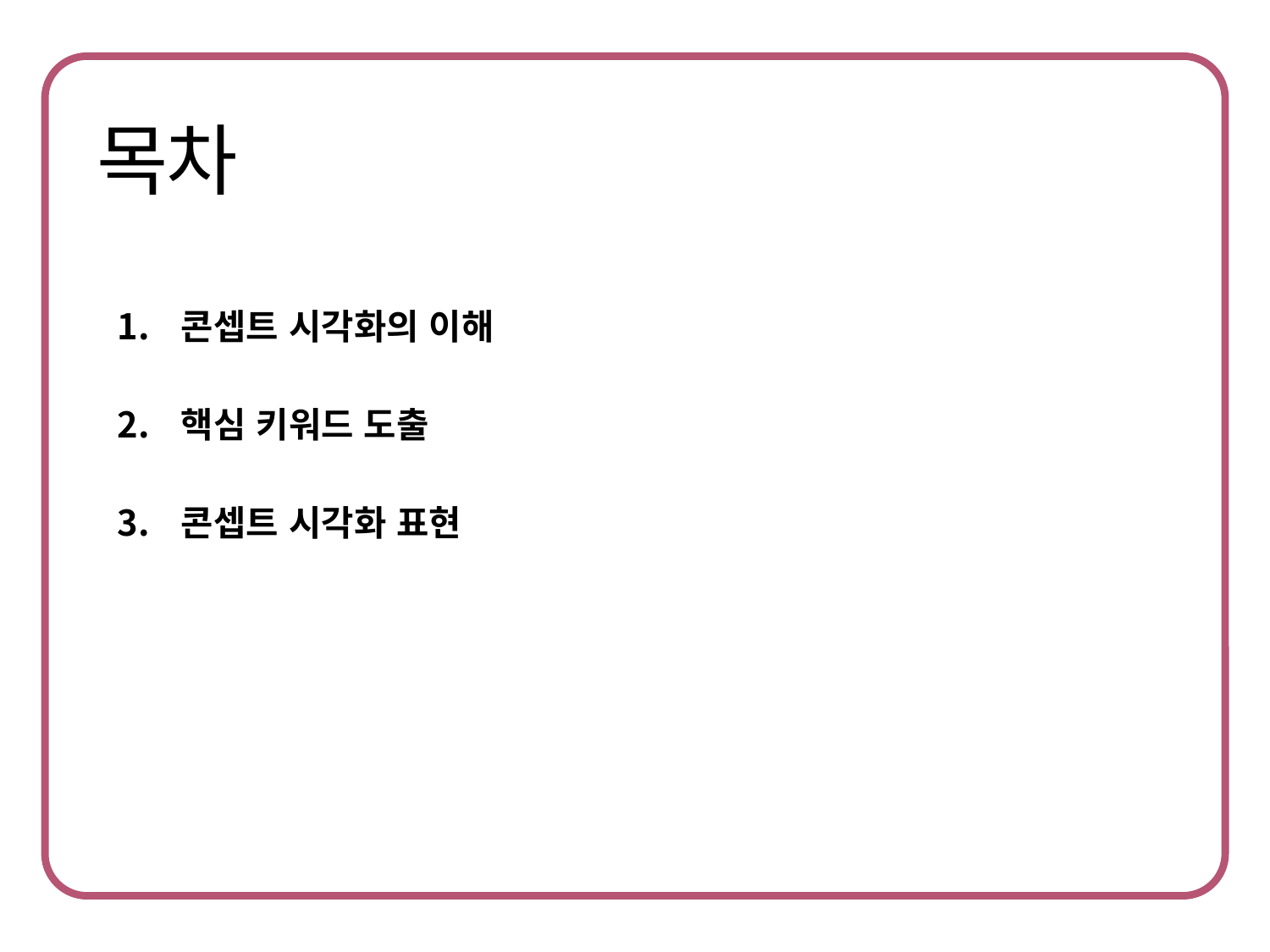

콘셉트 시각화의 이해
핵심 키워드 도출
콘셉트 시각화 표현